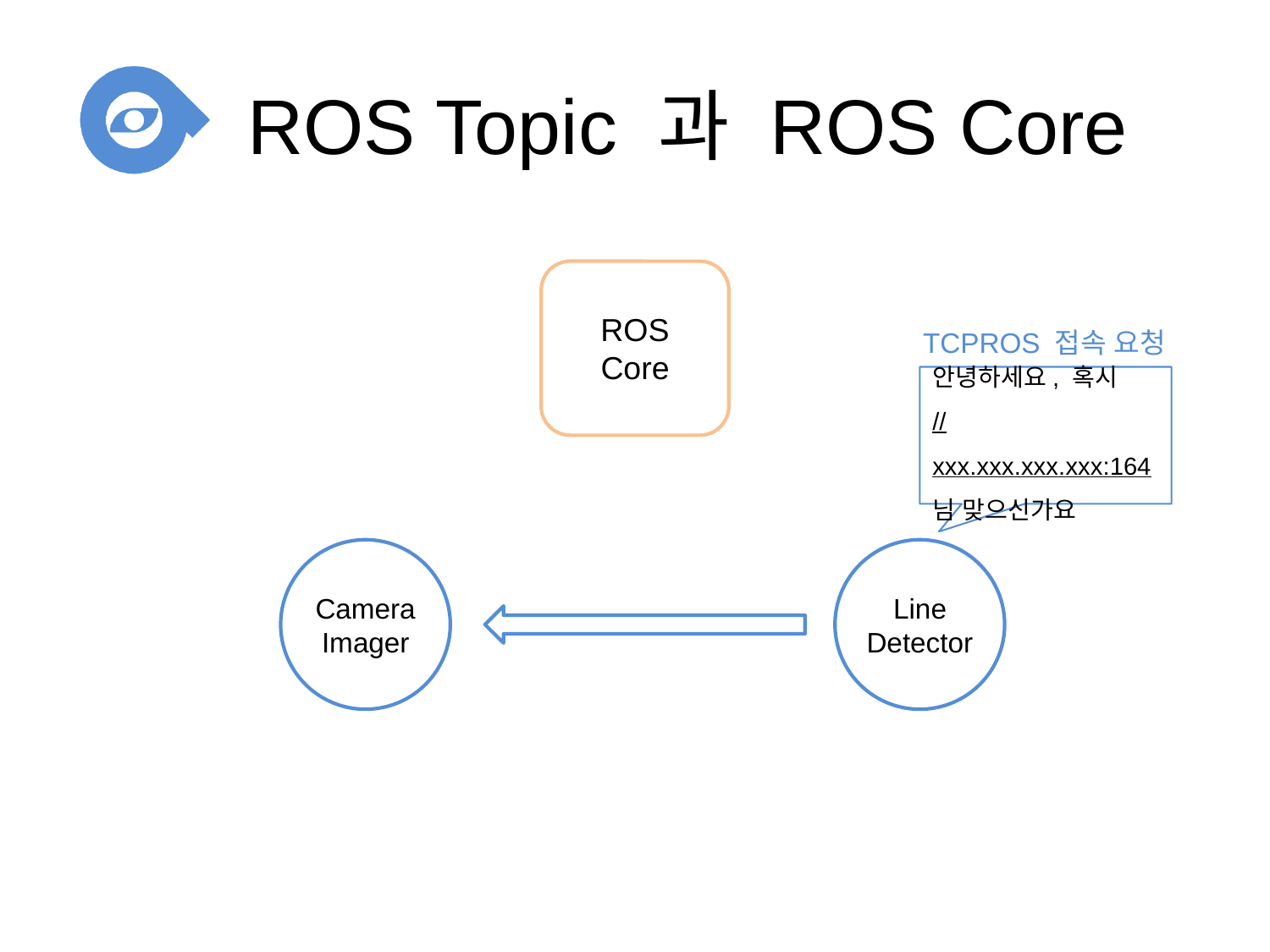

# ROS Topic 과 ROS Core
ROS Core
TCPROS 접속 요청
안녕하세요, 혹시
//xxx.xxx.xxx.xxx:164 님 맞으신가요
Camera
Imager
Line Detector